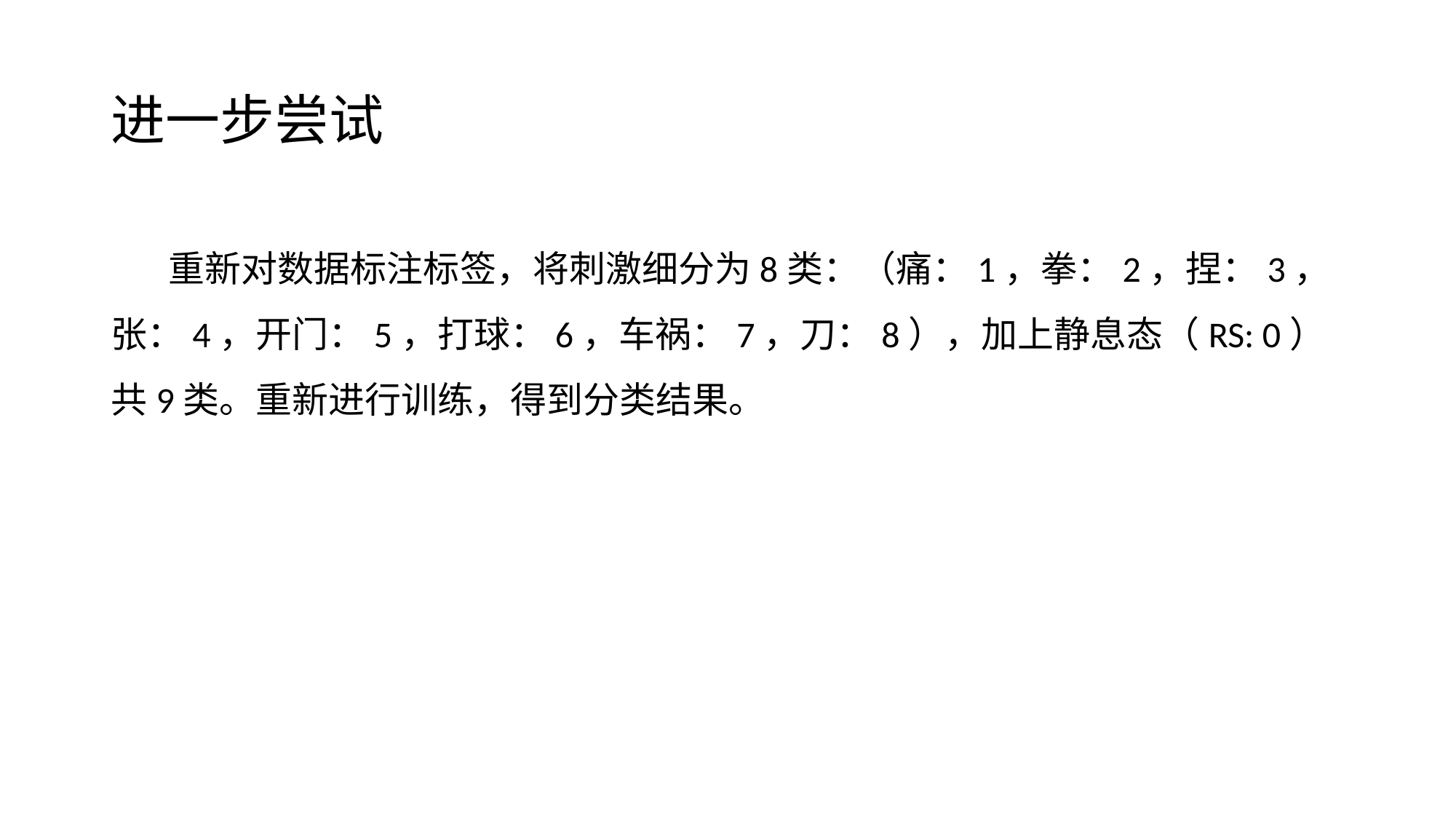

# 进一步尝试
      重新对数据标注标签，将刺激细分为8类：（痛：1，拳：2，捏：3，张：4，开门：5，打球：6，车祸：7，刀：8），加上静息态（RS: 0）共9类。重新进行训练，得到分类结果。